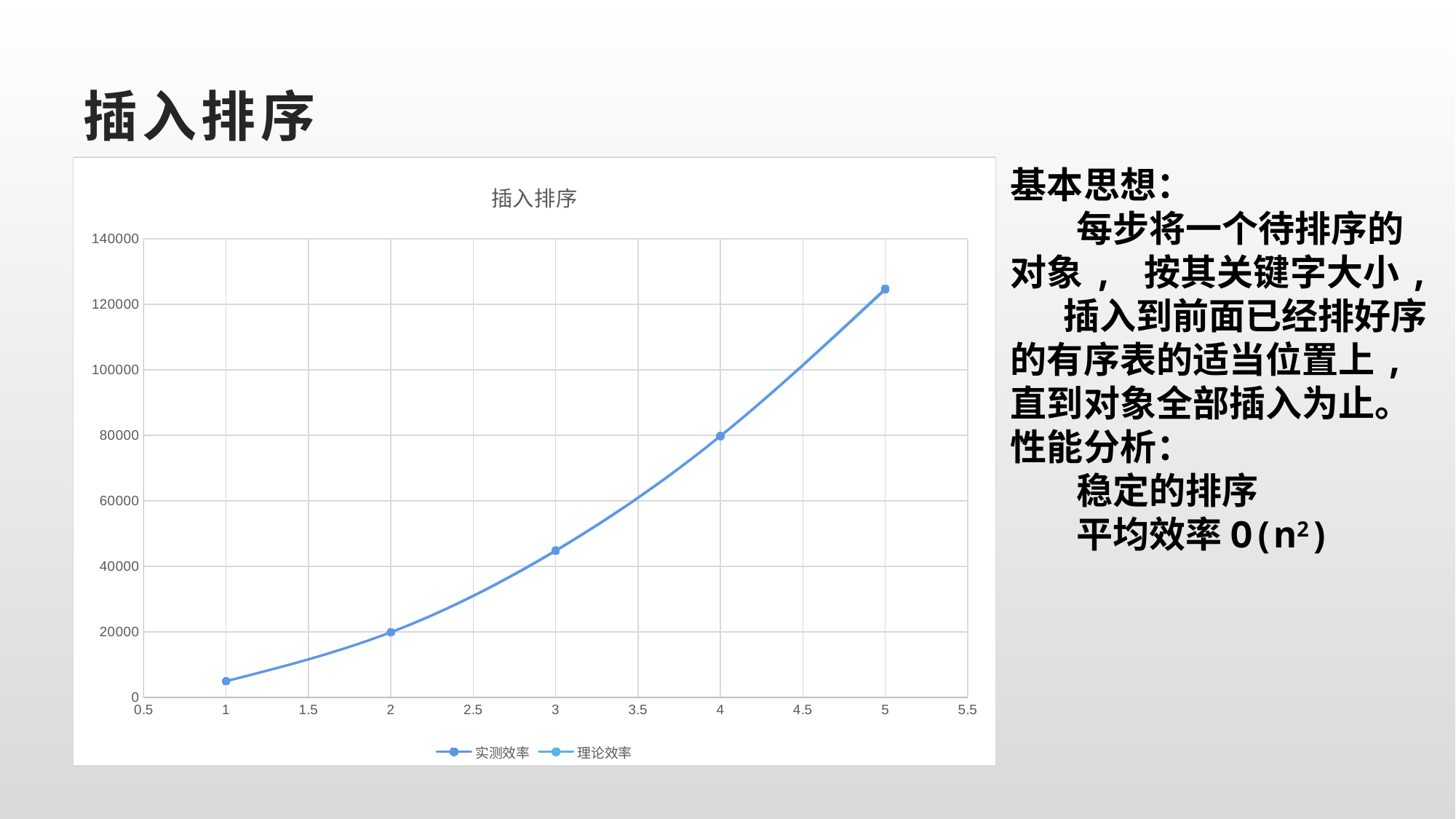

# 插入排序
基本思想：
       每步将一个待排序的对象, 按其关键字大小,  插入到前面已经排好序的有序表的适当位置上, 直到对象全部插入为止。
性能分析：
       稳定的排序
       平均效率O(n2)

### Chart: 插入排序

| Category | 实测效率 | 理论效率 |
|---|---|---|